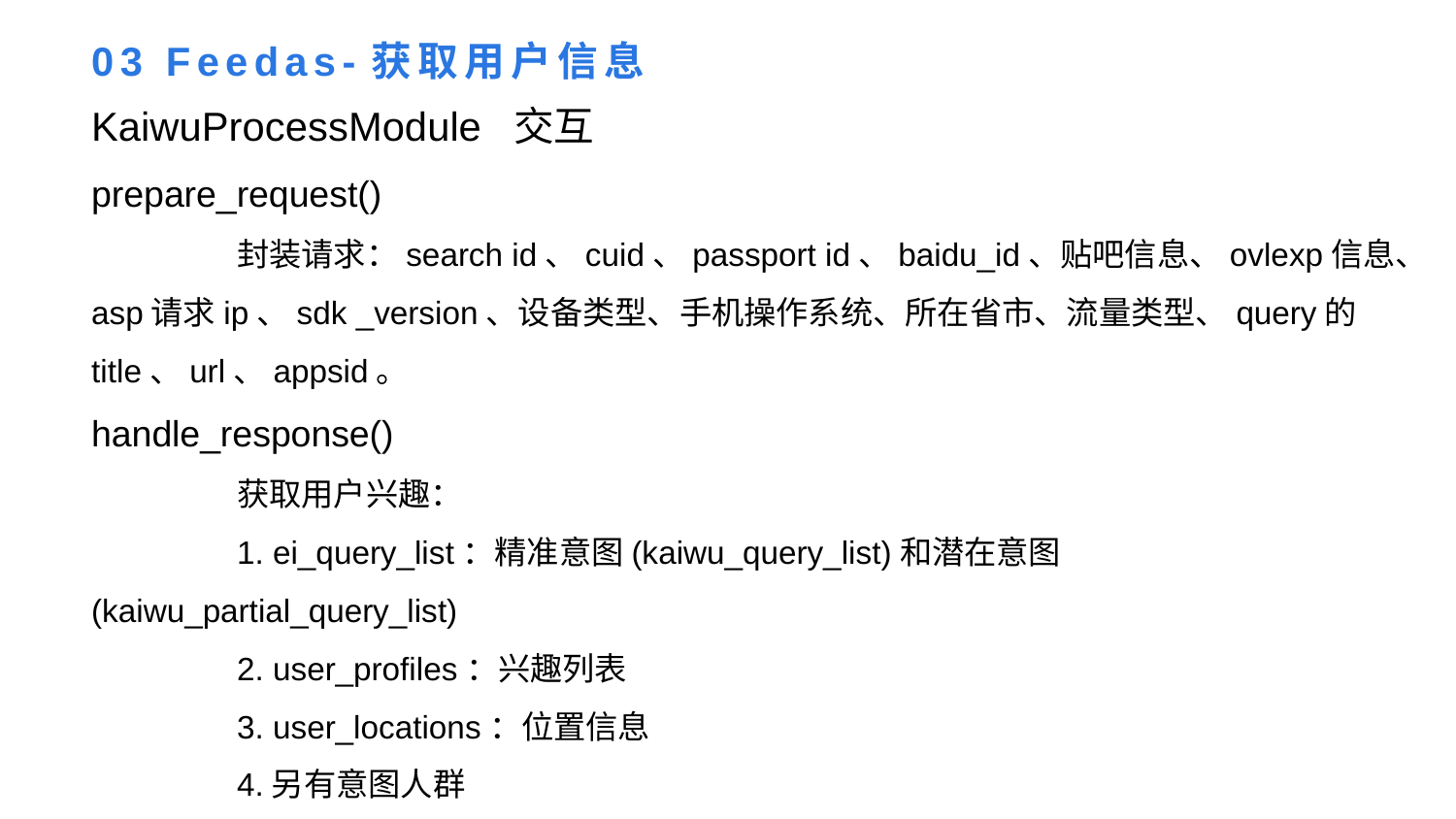

03 Feedas-获取用户信息
KaiwuProcessModule  交互
prepare_request()
	封装请求：search id、cuid、passport id、baidu_id、贴吧信息、ovlexp信息、asp请求ip、sdk _version、设备类型、手机操作系统、所在省市、流量类型、query的title、url、appsid。
handle_response()
	获取用户兴趣：
	1. ei_query_list：精准意图(kaiwu_query_list)和潜在意图(kaiwu_partial_query_list)
	2. user_profiles：兴趣列表
	3. user_locations：位置信息
	4.另有意图人群lt_intent_crowds、app_infos、looklike_crowds、kaiwu_education、30day_wise_query等信息